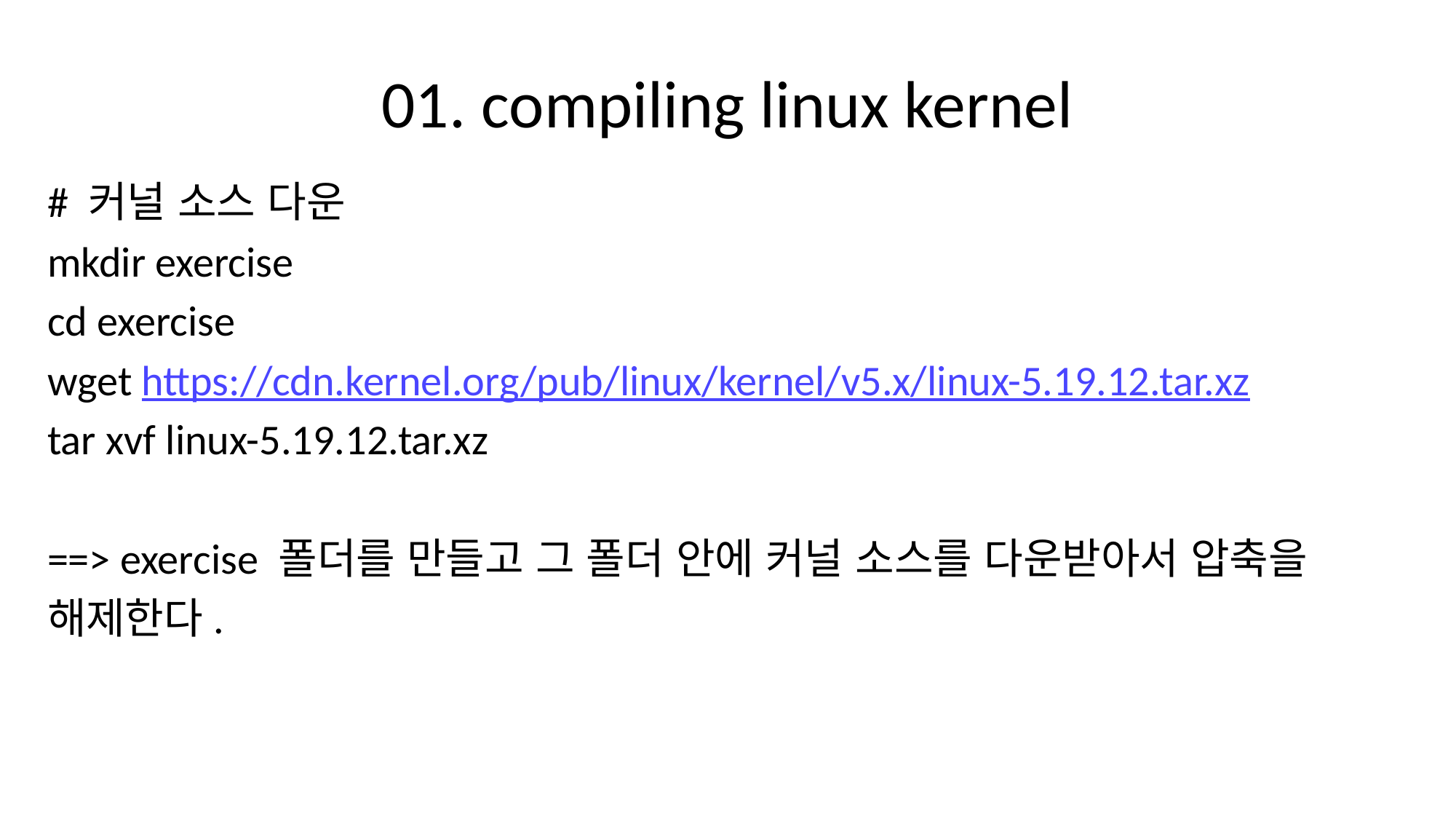

# 01. compiling linux kernel
# 커널 소스 다운
mkdir exercise
cd exercise
wget https://cdn.kernel.org/pub/linux/kernel/v5.x/linux-5.19.12.tar.xz
tar xvf linux-5.19.12.tar.xz

==> exercise 폴더를 만들고 그 폴더 안에 커널 소스를 다운받아서 압축을
해제한다.